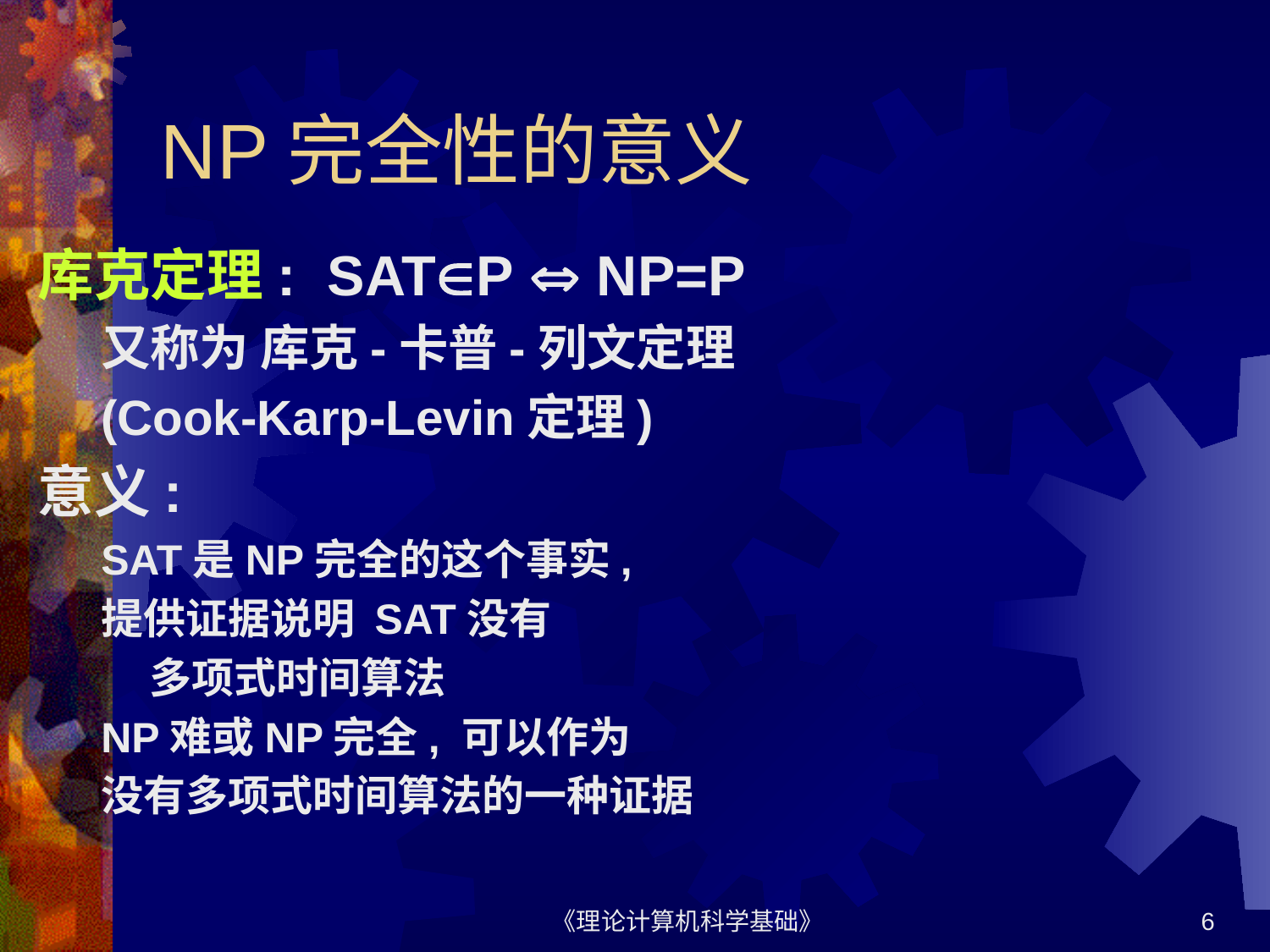

# NP完全性的意义
库克定理:  SAT∈P ⇔ NP=P
又称为 库克-卡普-列文定理
(Cook-Karp-Levin定理)
意义:
SAT是NP完全的这个事实,
提供证据说明 SAT没有
    多项式时间算法
NP难或NP完全, 可以作为
没有多项式时间算法的一种证据
《理论计算机科学基础》
6